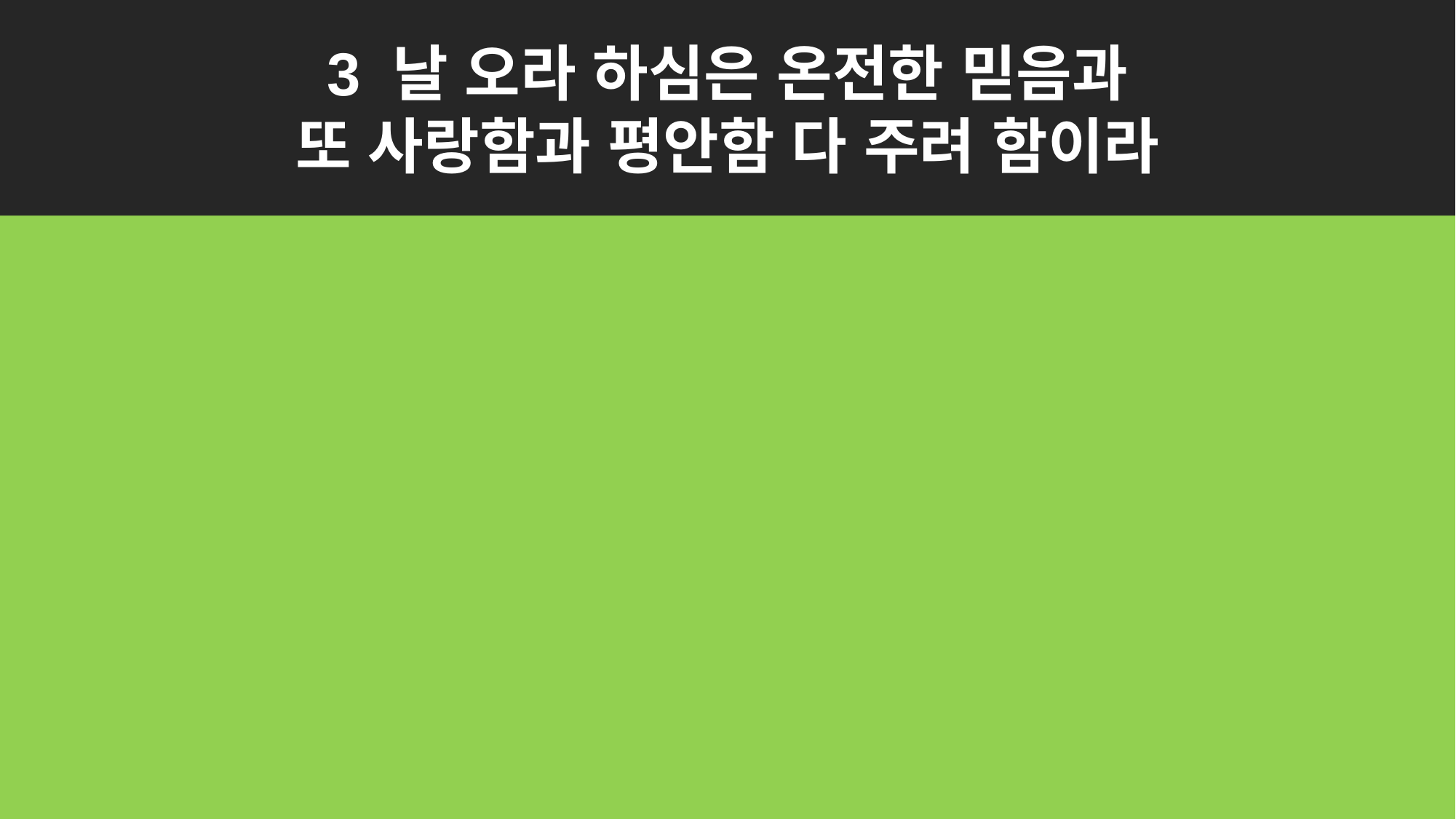

3 날 오라 하심은 온전한 믿음과
또 사랑함과 평안함 다 주려 함이라